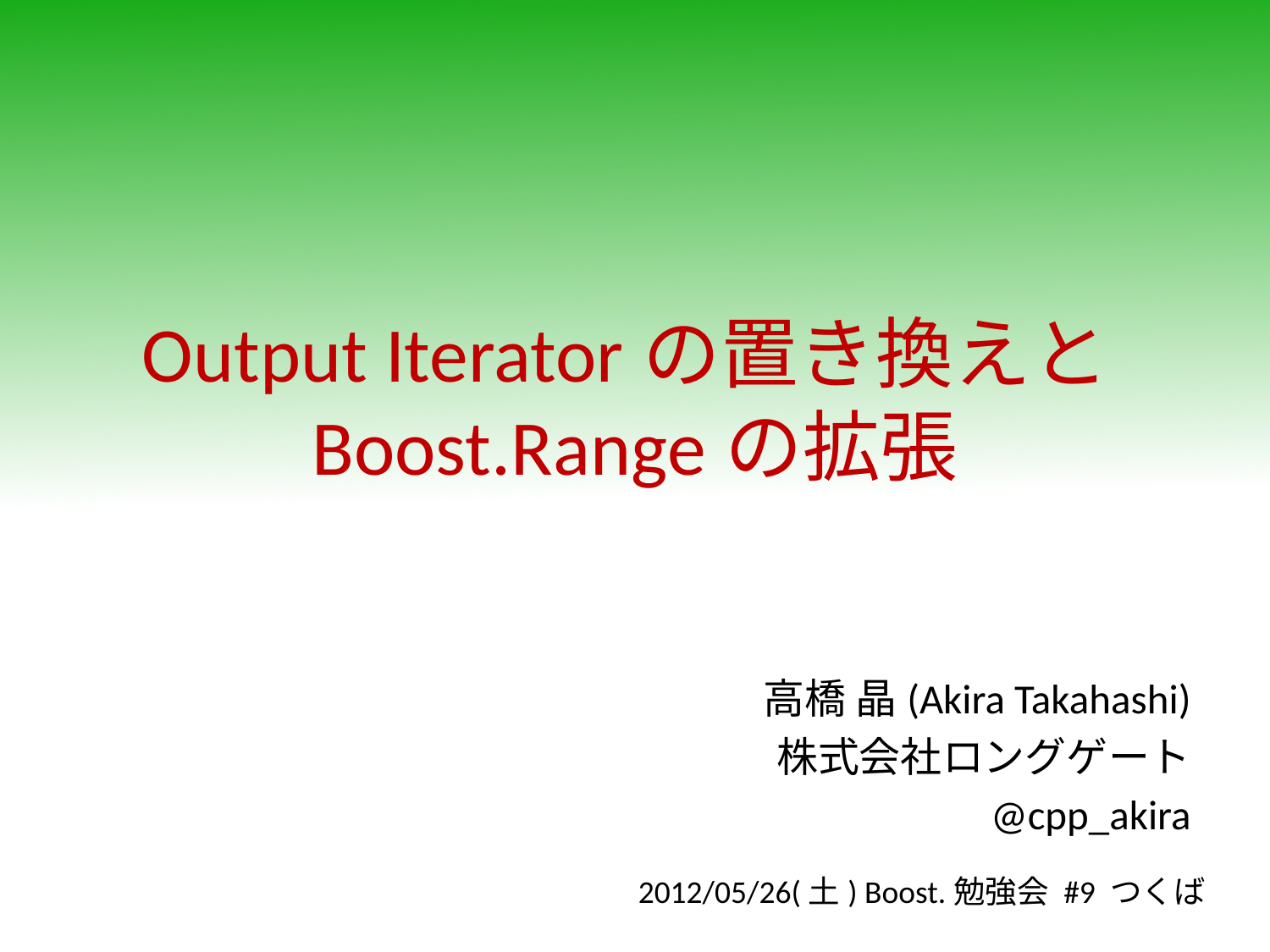

# Output Iteratorの置き換えとBoost.Rangeの拡張
高橋 晶(Akira Takahashi)
株式会社ロングゲート
@cpp_akira
2012/05/26(土) Boost.勉強会 #9 つくば